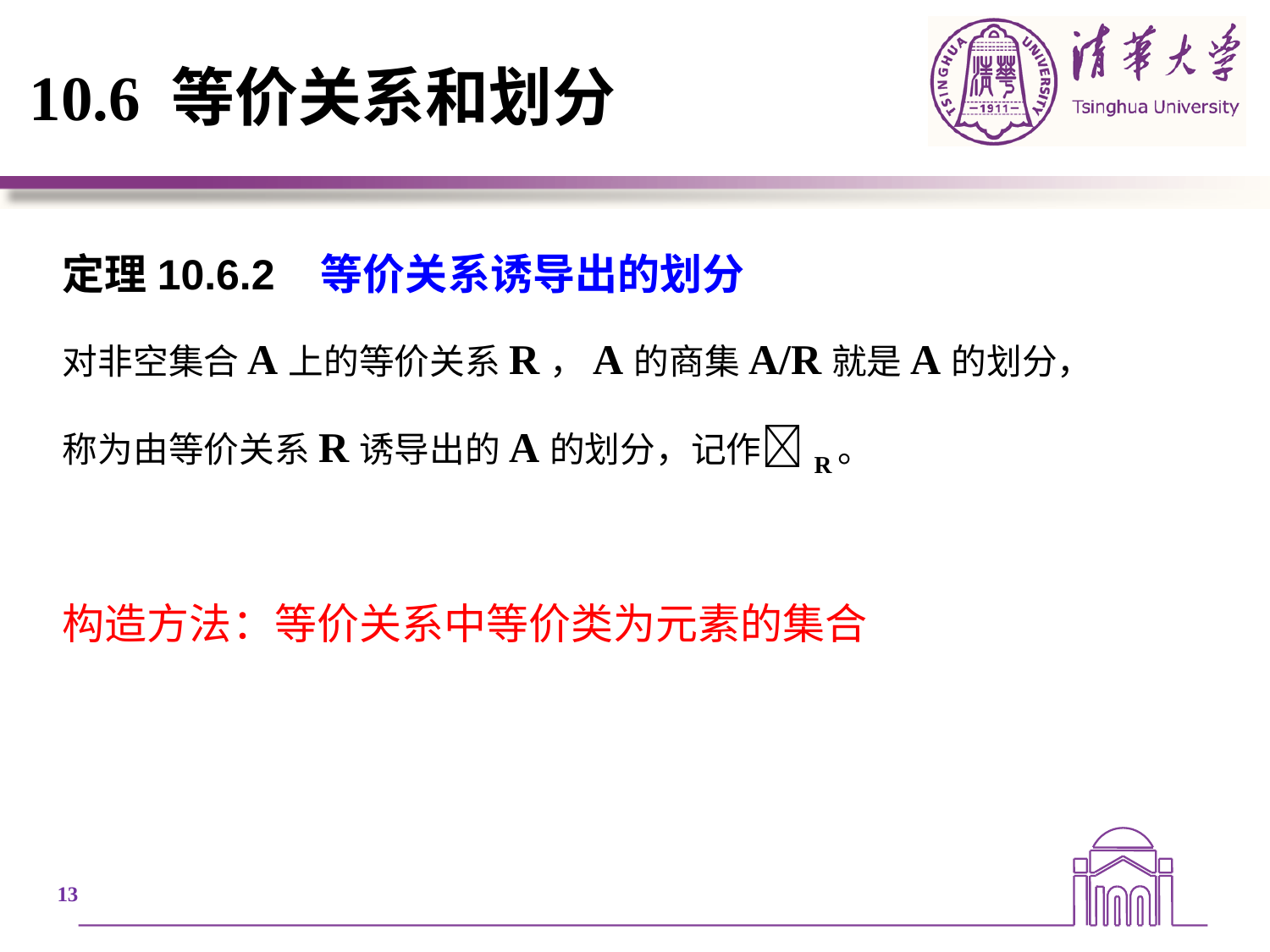

# 10.6 等价关系和划分
定理10.6.2   等价关系诱导出的划分
对非空集合A上的等价关系R，A的商集A/R就是A的划分，
称为由等价关系R诱导出的A的划分，记作πR。

构造方法：等价关系中等价类为元素的集合